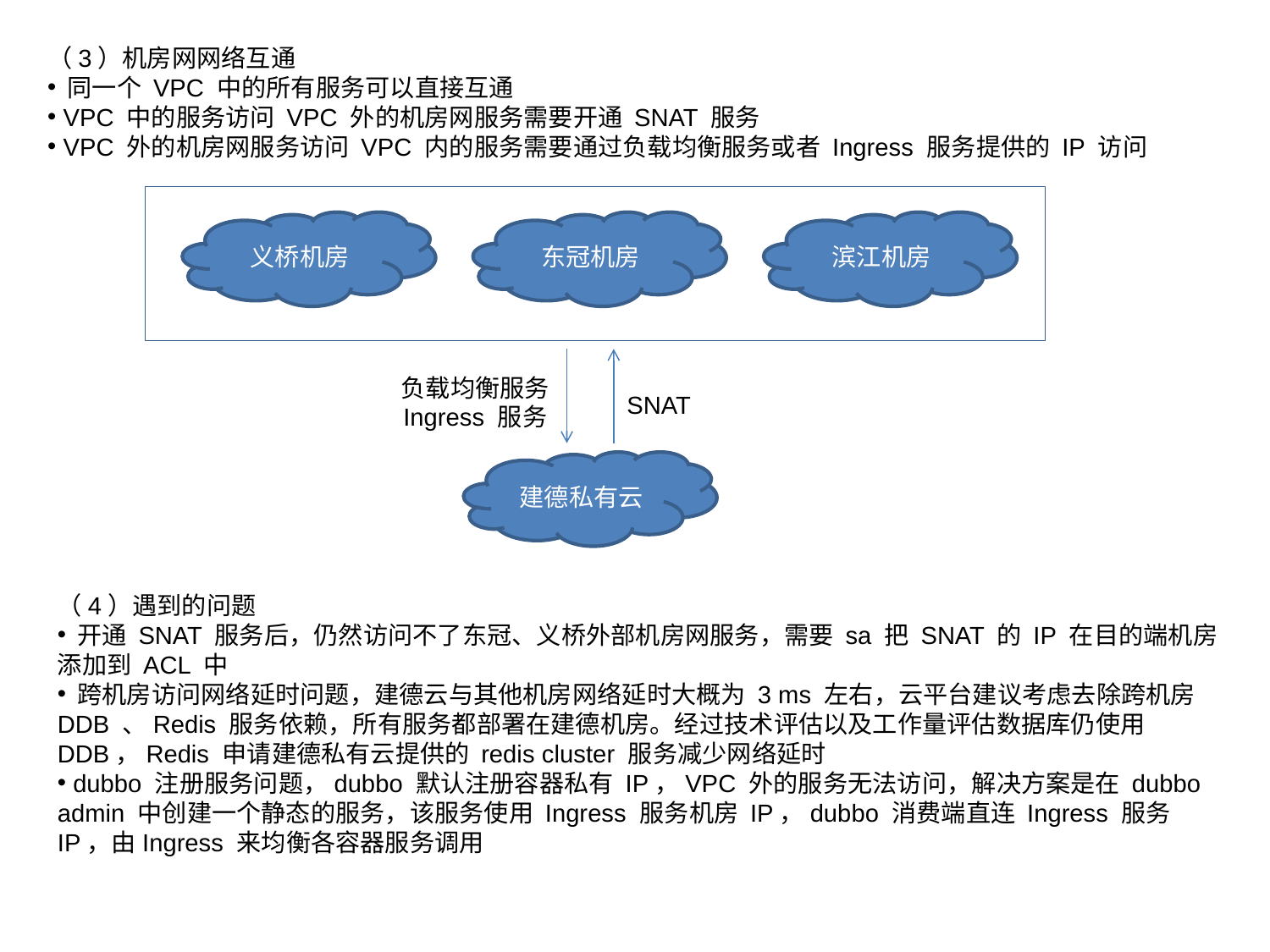

（3）机房网网络互通
 同一个 VPC 中的所有服务可以直接互通
 VPC 中的服务访问 VPC 外的机房网服务需要开通 SNAT 服务
 VPC 外的机房网服务访问 VPC 内的服务需要通过负载均衡服务或者 Ingress 服务提供的 IP 访问

义桥机房
东冠机房
滨江机房
负载均衡服务
Ingress 服务
SNAT
建德私有云
（4）遇到的问题
 开通 SNAT 服务后，仍然访问不了东冠、义桥外部机房网服务，需要 sa 把 SNAT 的 IP 在目的端机房添加到 ACL 中
 跨机房访问网络延时问题，建德云与其他机房网络延时大概为 3 ms 左右，云平台建议考虑去除跨机房 DDB 、Redis 服务依赖，所有服务都部署在建德机房。经过技术评估以及工作量评估数据库仍使用 DDB，Redis 申请建德私有云提供的 redis cluster 服务减少网络延时
 dubbo 注册服务问题，dubbo 默认注册容器私有 IP，VPC 外的服务无法访问，解决方案是在 dubbo admin 中创建一个静态的服务，该服务使用 Ingress 服务机房 IP，dubbo 消费端直连 Ingress 服务 IP，由Ingress 来均衡各容器服务调用